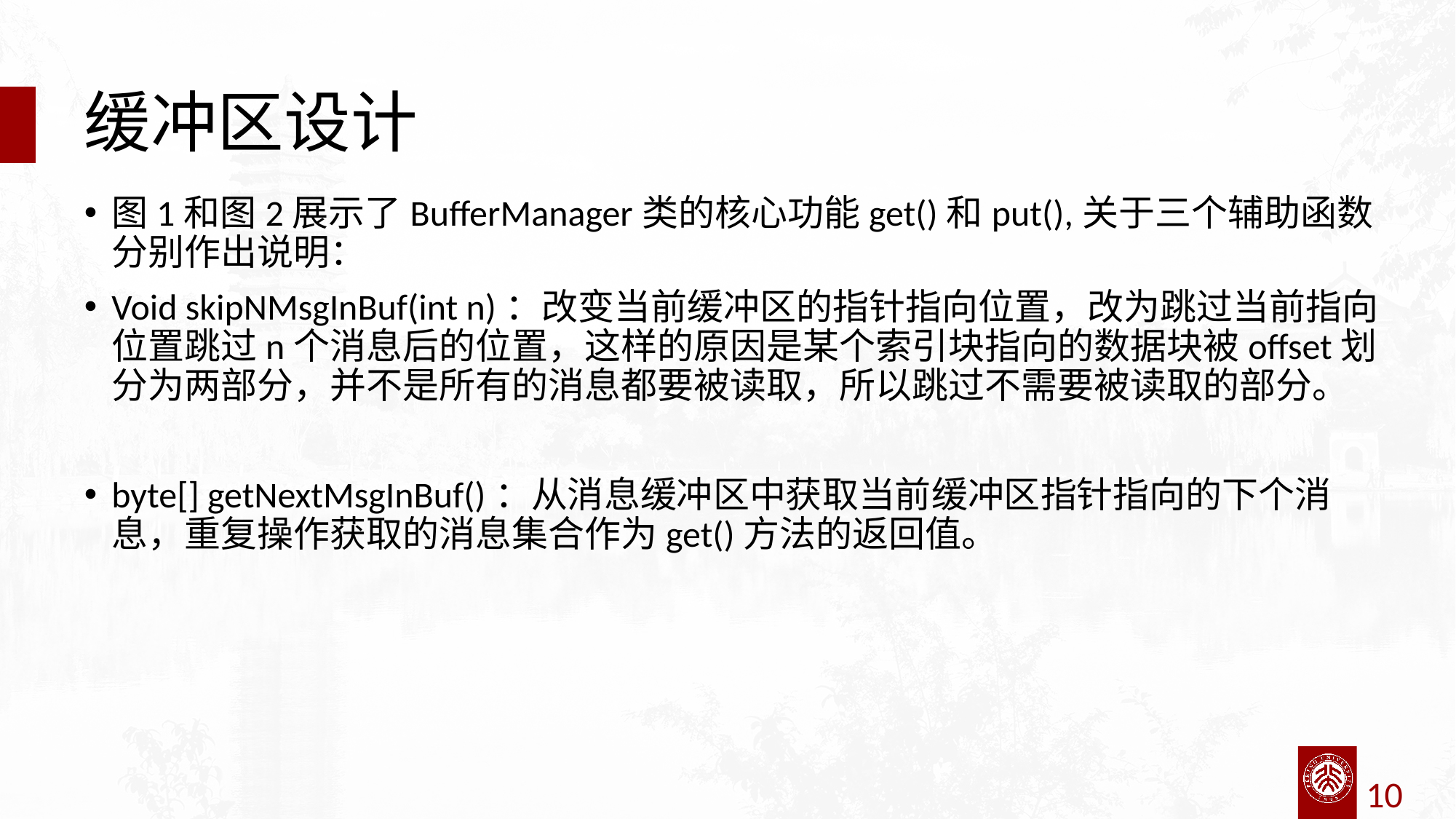

# 缓冲区设计
图1和图2展示了BufferManager类的核心功能get()和put(),关于三个辅助函数分别作出说明：
Void skipNMsgInBuf(int n)：改变当前缓冲区的指针指向位置，改为跳过当前指向位置跳过n个消息后的位置，这样的原因是某个索引块指向的数据块被offset划分为两部分，并不是所有的消息都要被读取，所以跳过不需要被读取的部分。

byte[] getNextMsgInBuf()：从消息缓冲区中获取当前缓冲区指针指向的下个消息，重复操作获取的消息集合作为get()方法的返回值。
10